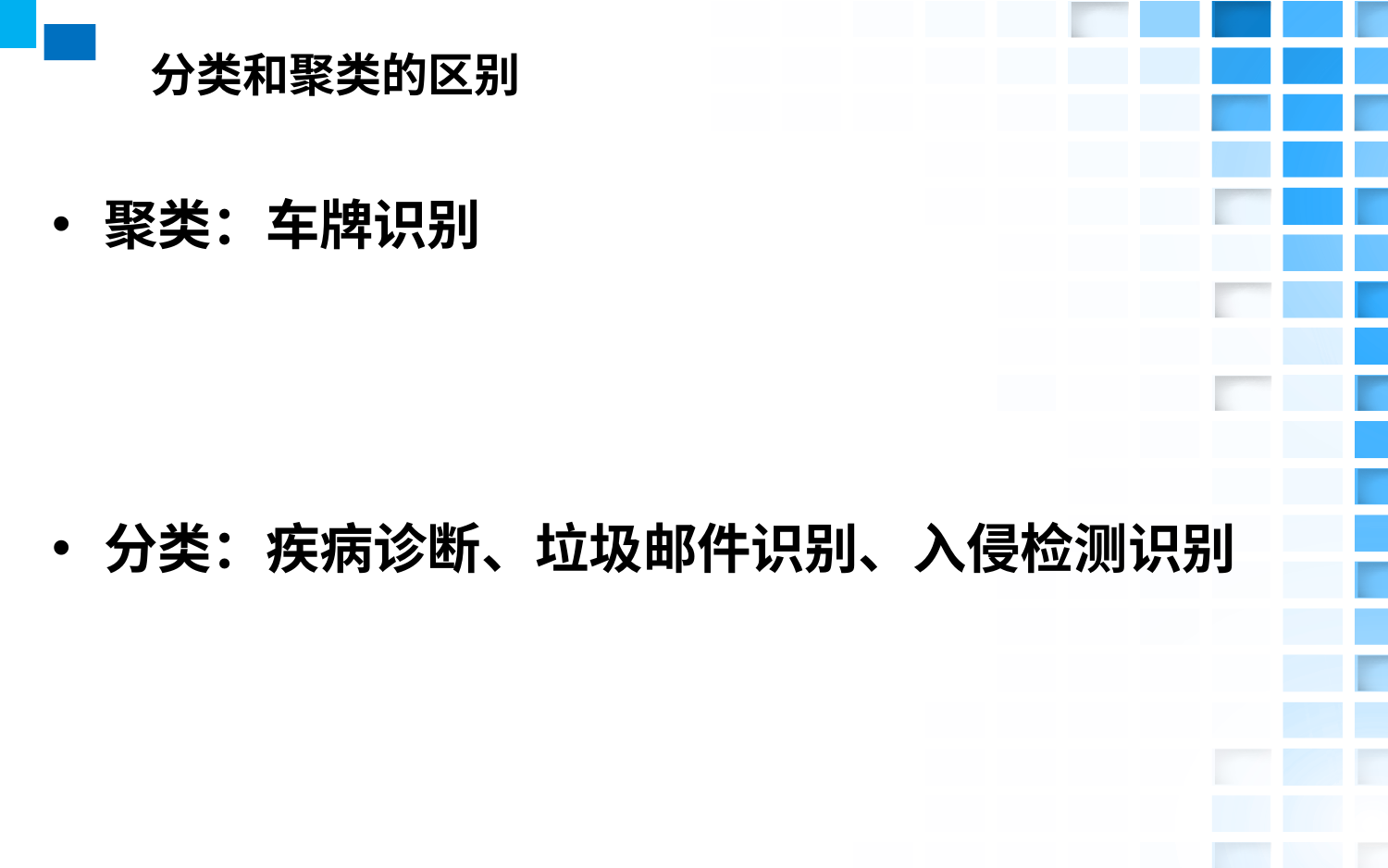

# 分类和聚类的区别
聚类：车牌识别

分类：疾病诊断、垃圾邮件识别、入侵检测识别